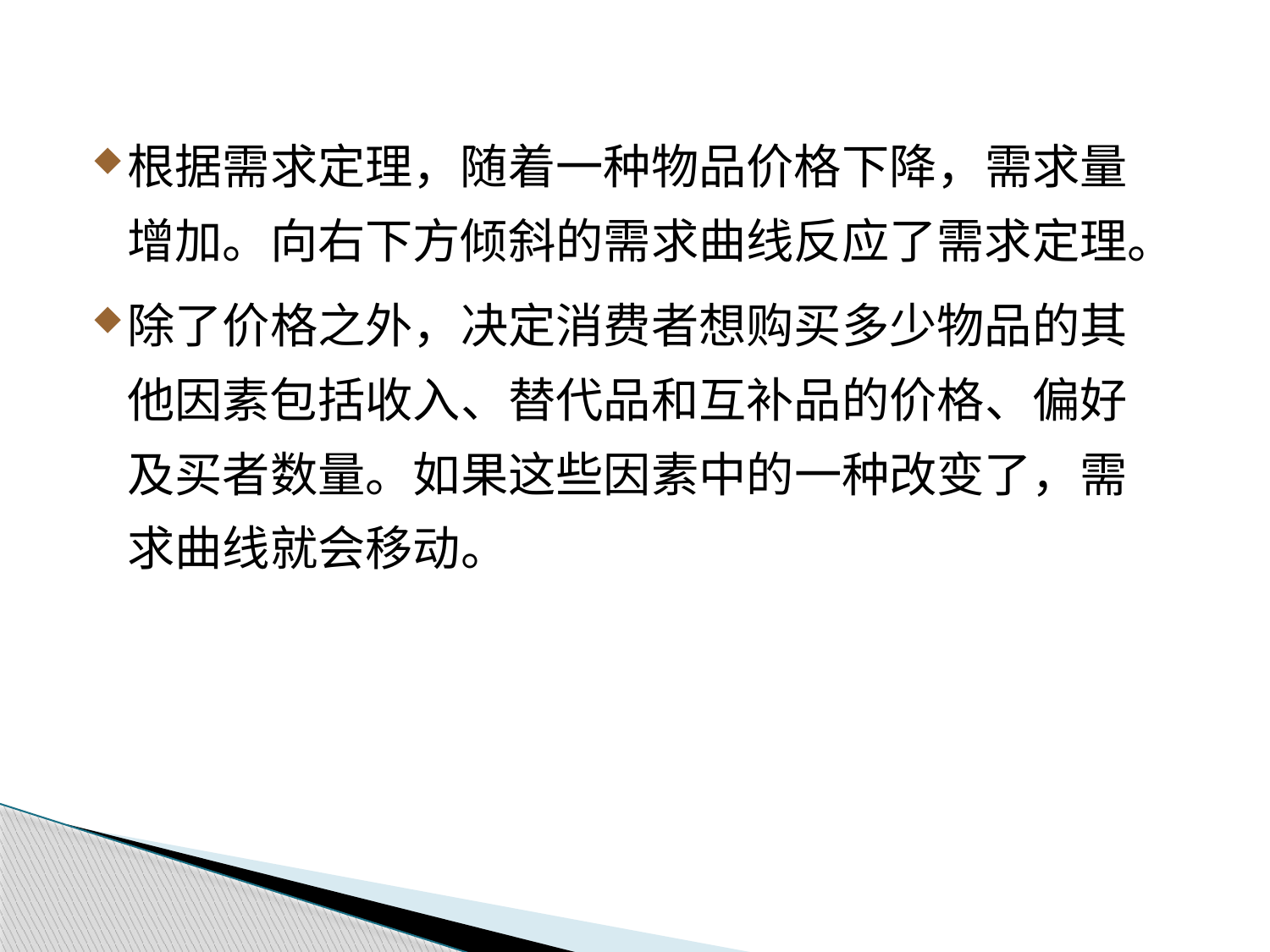

根据需求定理，随着一种物品价格下降，需求量增加。向右下方倾斜的需求曲线反应了需求定理。
除了价格之外，决定消费者想购买多少物品的其他因素包括收入、替代品和互补品的价格、偏好及买者数量。如果这些因素中的一种改变了，需求曲线就会移动。